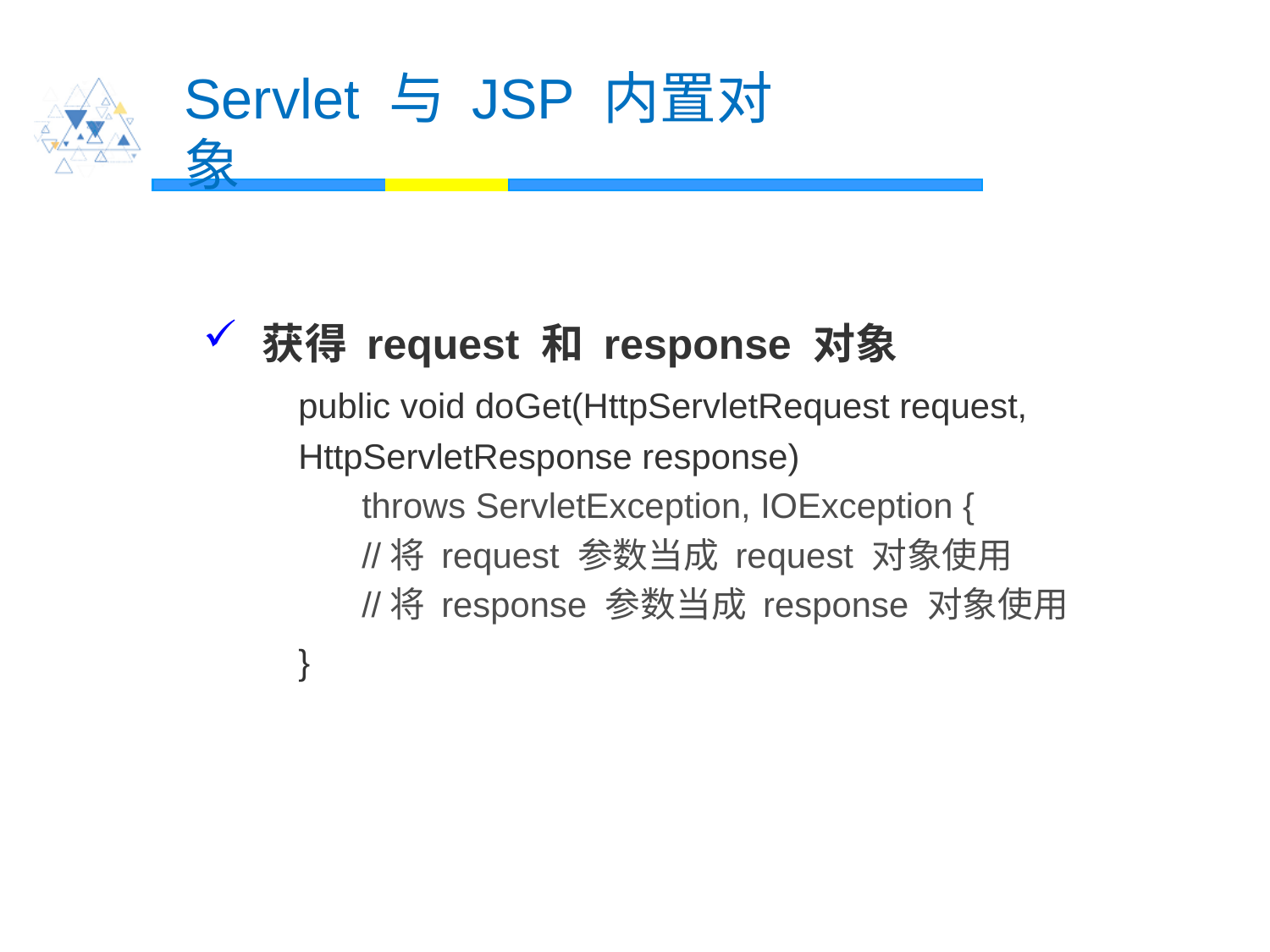

# Servlet 与 JSP 内置对象

 获得 request 和 response 对象
	public void doGet(HttpServletRequest request, HttpServletResponse response)
	throws ServletException, IOException {
	//将 request 参数当成 request 对象使用
	//将 response 参数当成 response 对象使用
	}